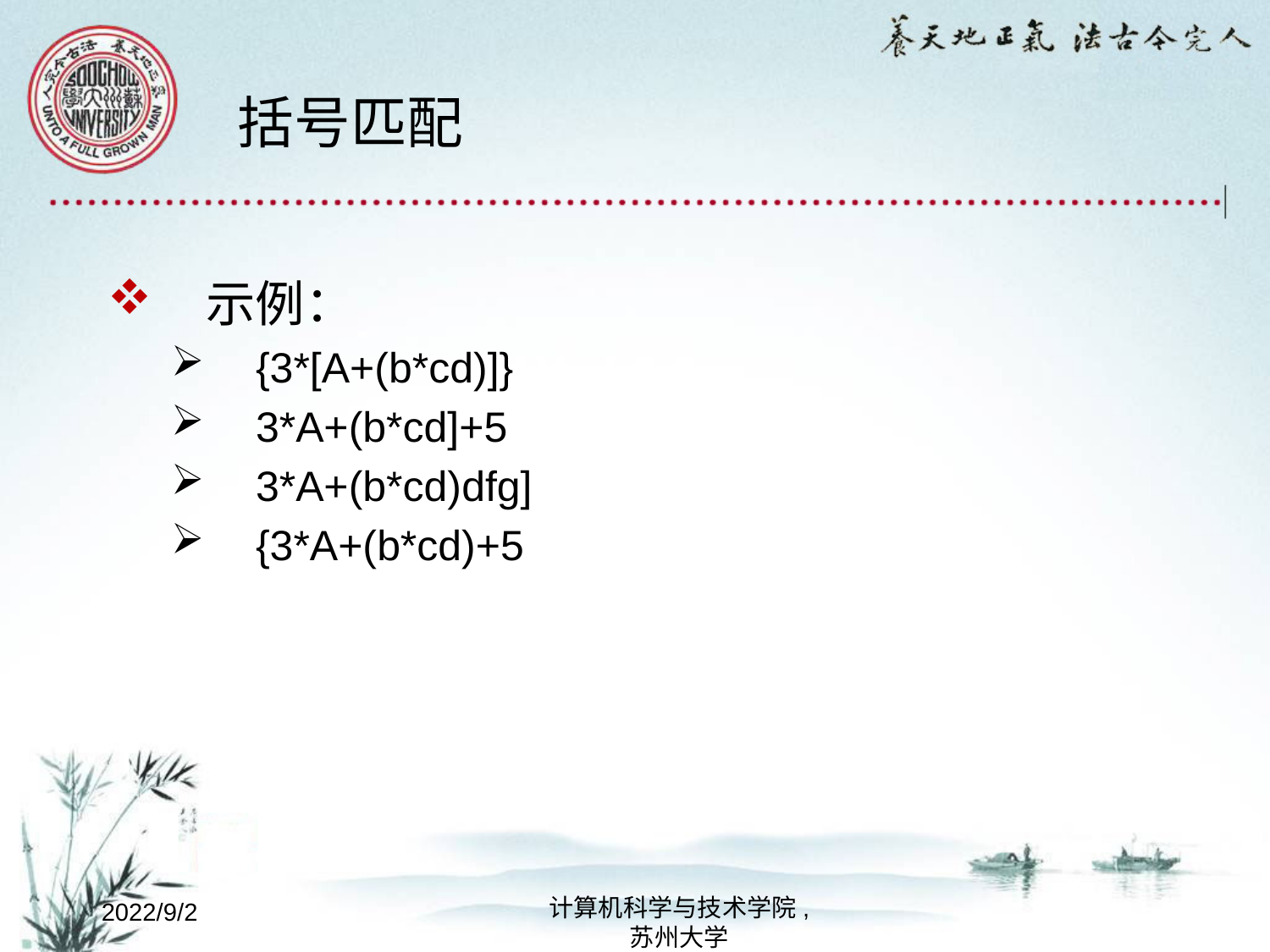

# 括号匹配
示例：
{3*[A+(b*cd)]}
3*A+(b*cd]+5
3*A+(b*cd)dfg]
{3*A+(b*cd)+5
计算机科学与技术学院,
苏州大学
2022/9/2